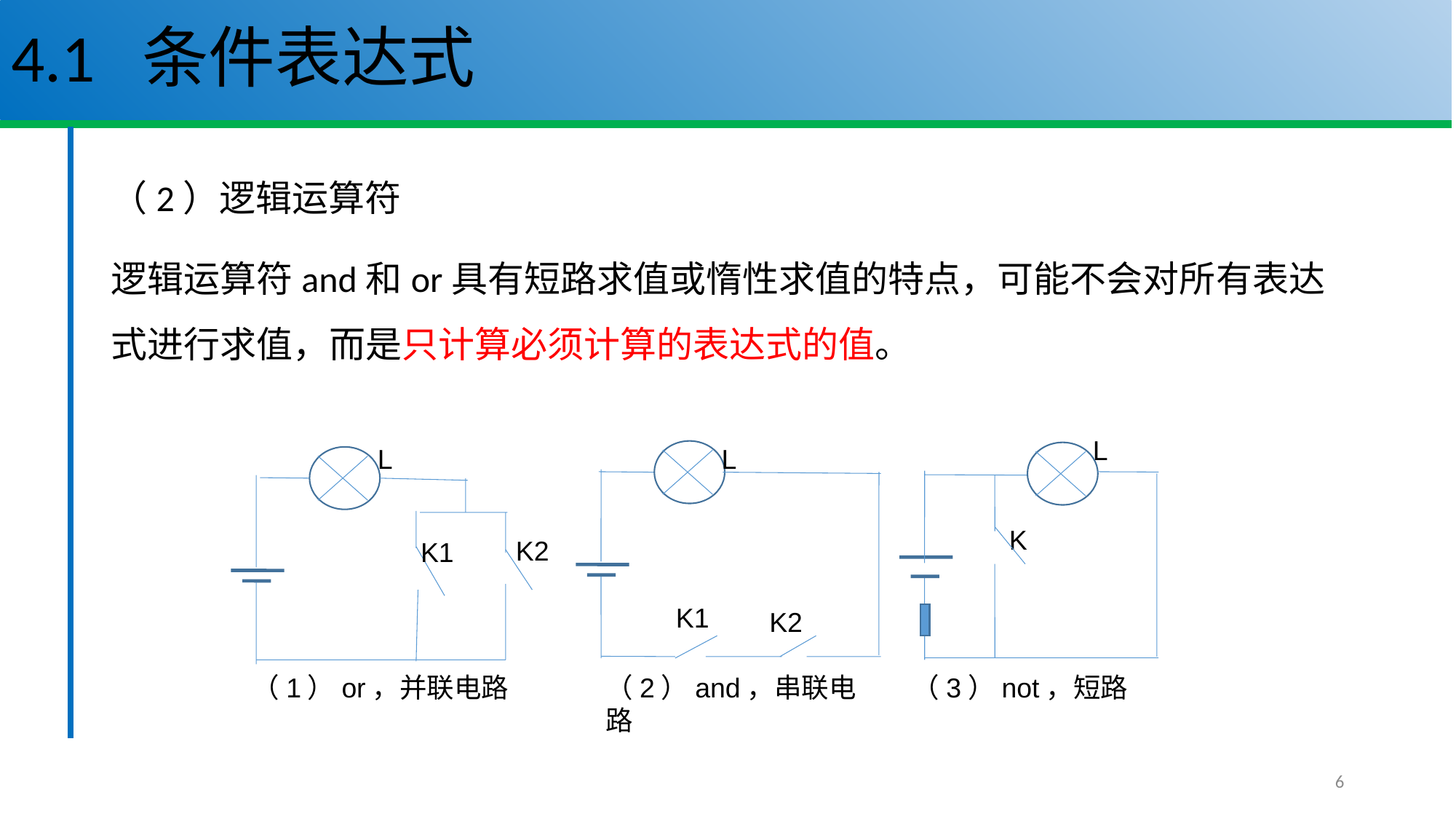

# 4.1  条件表达式
（2）逻辑运算符
逻辑运算符and和or具有短路求值或惰性求值的特点，可能不会对所有表达式进行求值，而是只计算必须计算的表达式的值。

L

L

L

K

K2

K1

K1

K2

（1）or，并联电路

（2）and，串联电路

（3）not，短路

6